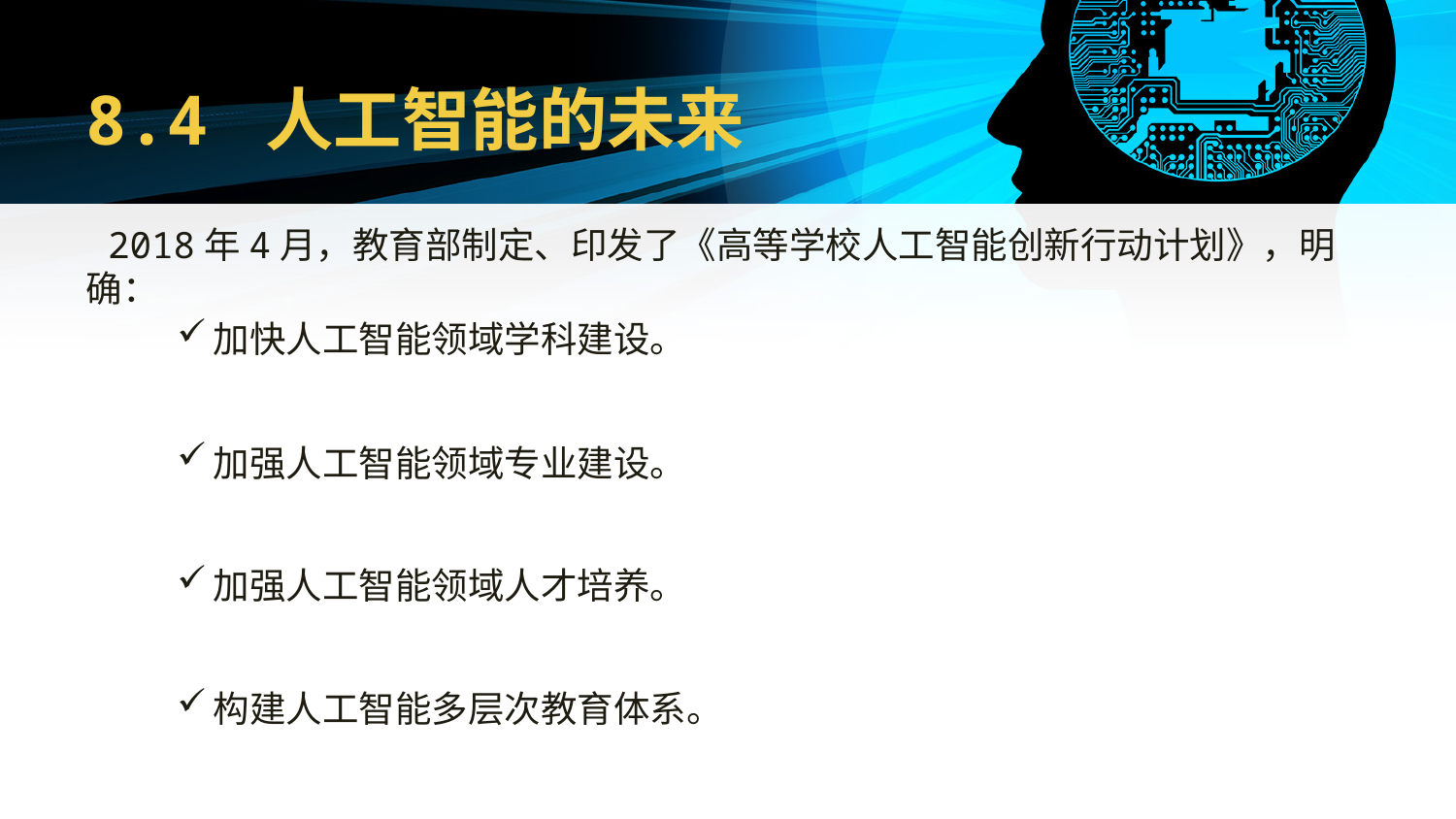

# 8.4 人工智能的未来
 2018年4月，教育部制定、印发了《高等学校人工智能创新行动计划》，明确：
加快人工智能领域学科建设。

加强人工智能领域专业建设。

加强人工智能领域人才培养。

构建人工智能多层次教育体系。